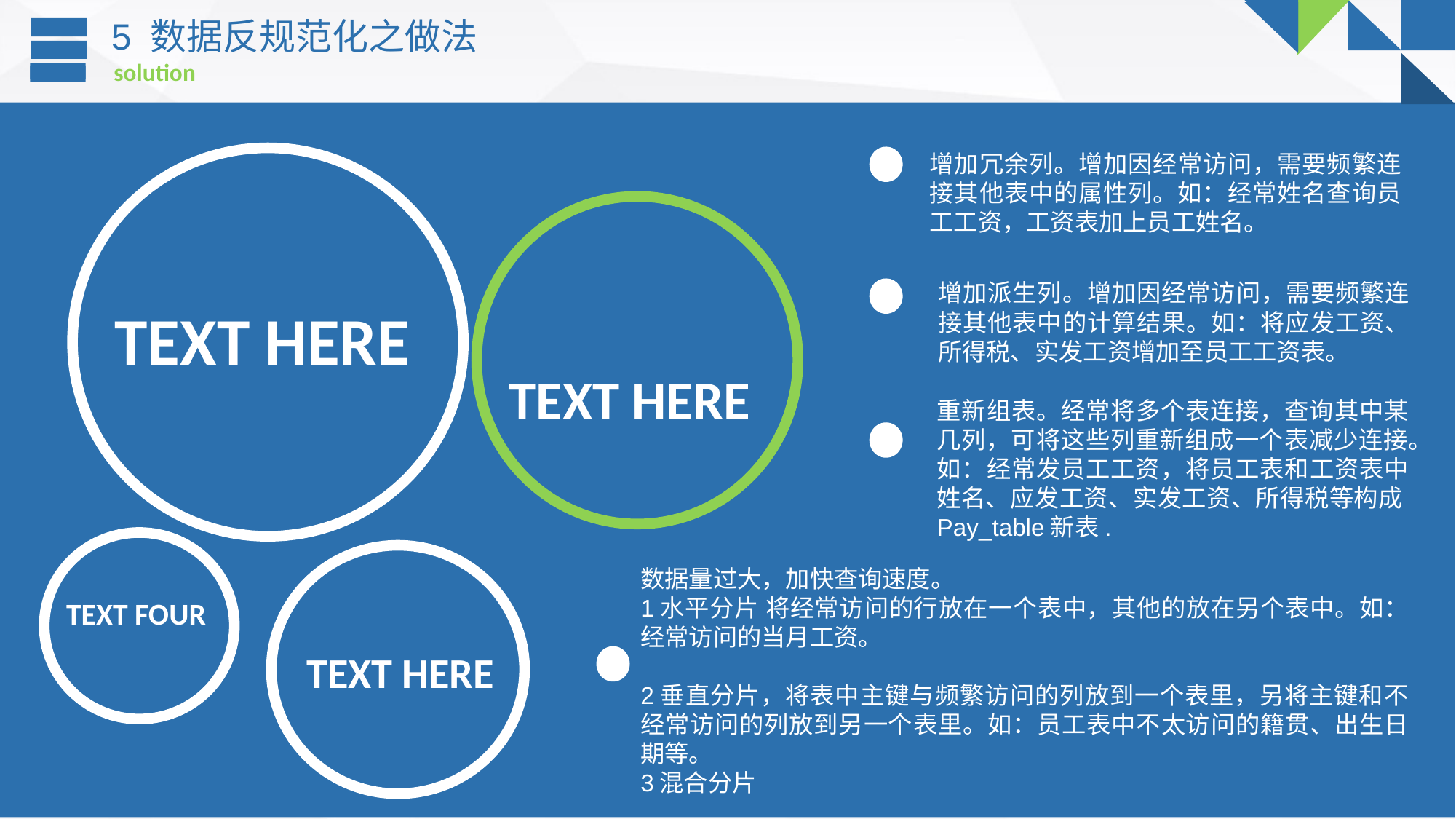

5 数据反规范化之做法

solution

增加冗余列。增加因经常访问，需要频繁连接其他表中的属性列。如：经常姓名查询员工工资，工资表加上员工姓名。

增加派生列。增加因经常访问，需要频繁连接其他表中的计算结果。如：将应发工资、所得税、实发工资增加至员工工资表。

TEXT HERE
TEXT HERE
重新组表。经常将多个表连接，查询其中某几列，可将这些列重新组成一个表减少连接。
如：经常发员工工资，将员工表和工资表中姓名、应发工资、实发工资、所得税等构成Pay_table新表.

数据量过大，加快查询速度。
1水平分片 将经常访问的行放在一个表中，其他的放在另个表中。如：经常访问的当月工资。

2垂直分片，将表中主键与频繁访问的列放到一个表里，另将主键和不经常访问的列放到另一个表里。如：员工表中不太访问的籍贯、出生日期等。
3混合分片
TEXT FOUR
TEXT HERE